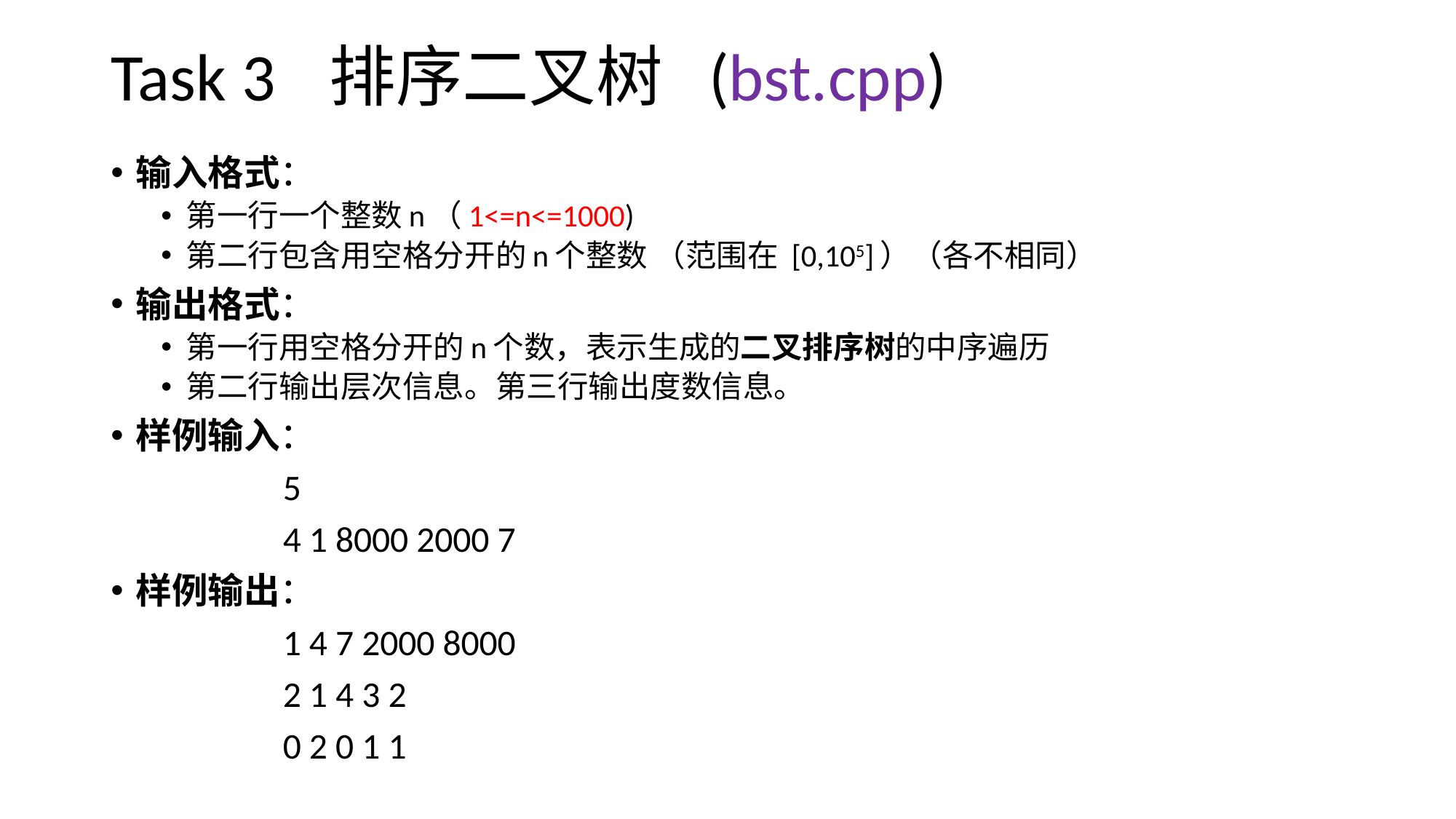

# Task 3	排序二叉树  (bst.cpp)
输入格式：
第一行一个整数n（1<=n<=1000)
第二行包含用空格分开的n个整数 （范围在 [0,105]）（各不相同）
输出格式：
第一行用空格分开的n个数，表示生成的二叉排序树的中序遍历
第二行输出层次信息。第三行输出度数信息。
样例输入：
                     5
                     4 1 8000 2000 7
样例输出：
                     1 4 7 2000 8000
                     2 1 4 3 2
                     0 2 0 1 1